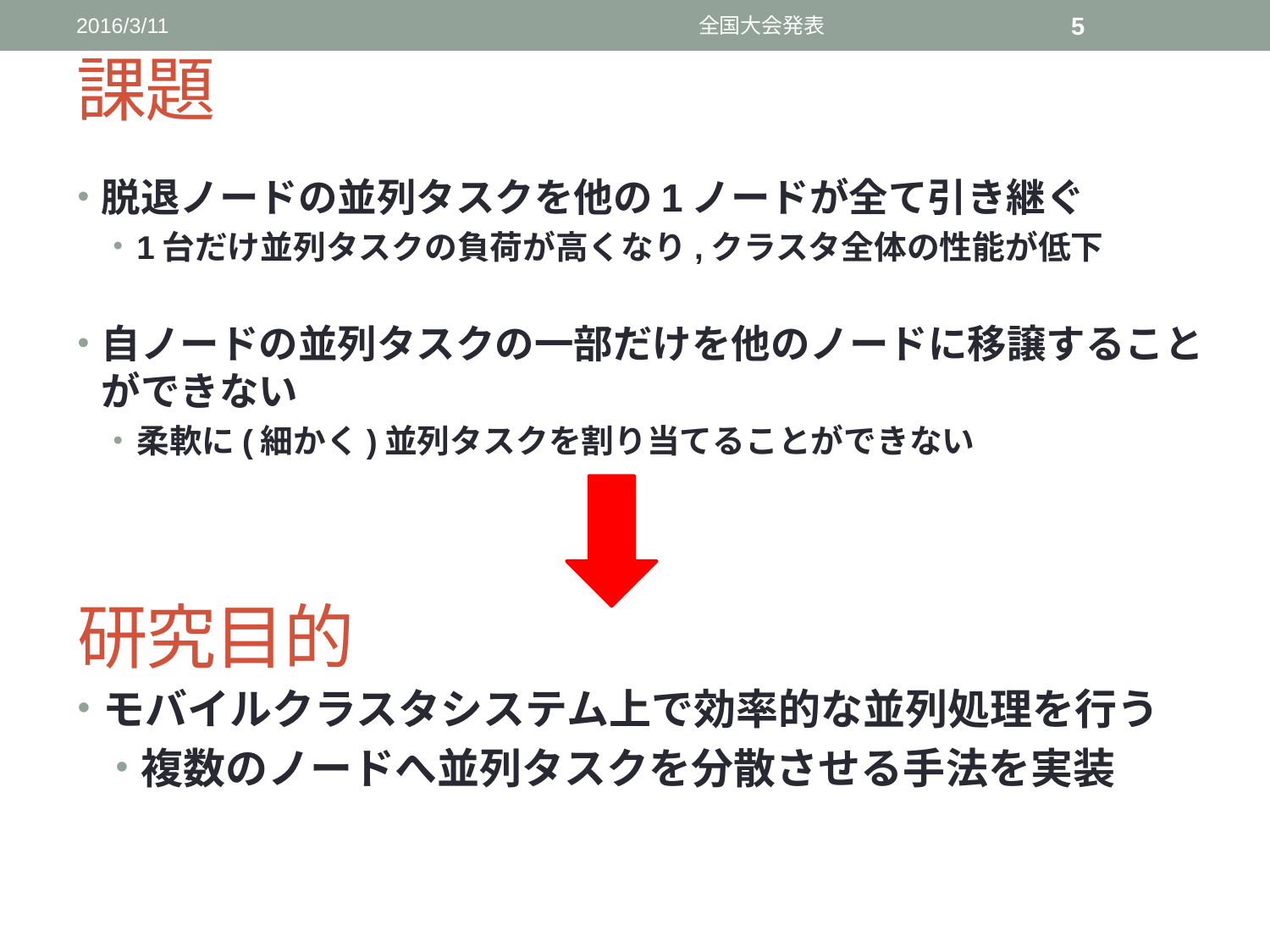

2016/3/11
全国大会発表
5
# 課題
脱退ノードの並列タスクを他の1ノードが全て引き継ぐ
1台だけ並列タスクの負荷が高くなり,クラスタ全体の性能が低下

自ノードの並列タスクの一部だけを他のノードに移譲することができない
柔軟に(細かく)並列タスクを割り当てることができない

研究目的
モバイルクラスタシステム上で効率的な並列処理を行う
複数のノードへ並列タスクを分散させる手法を実装